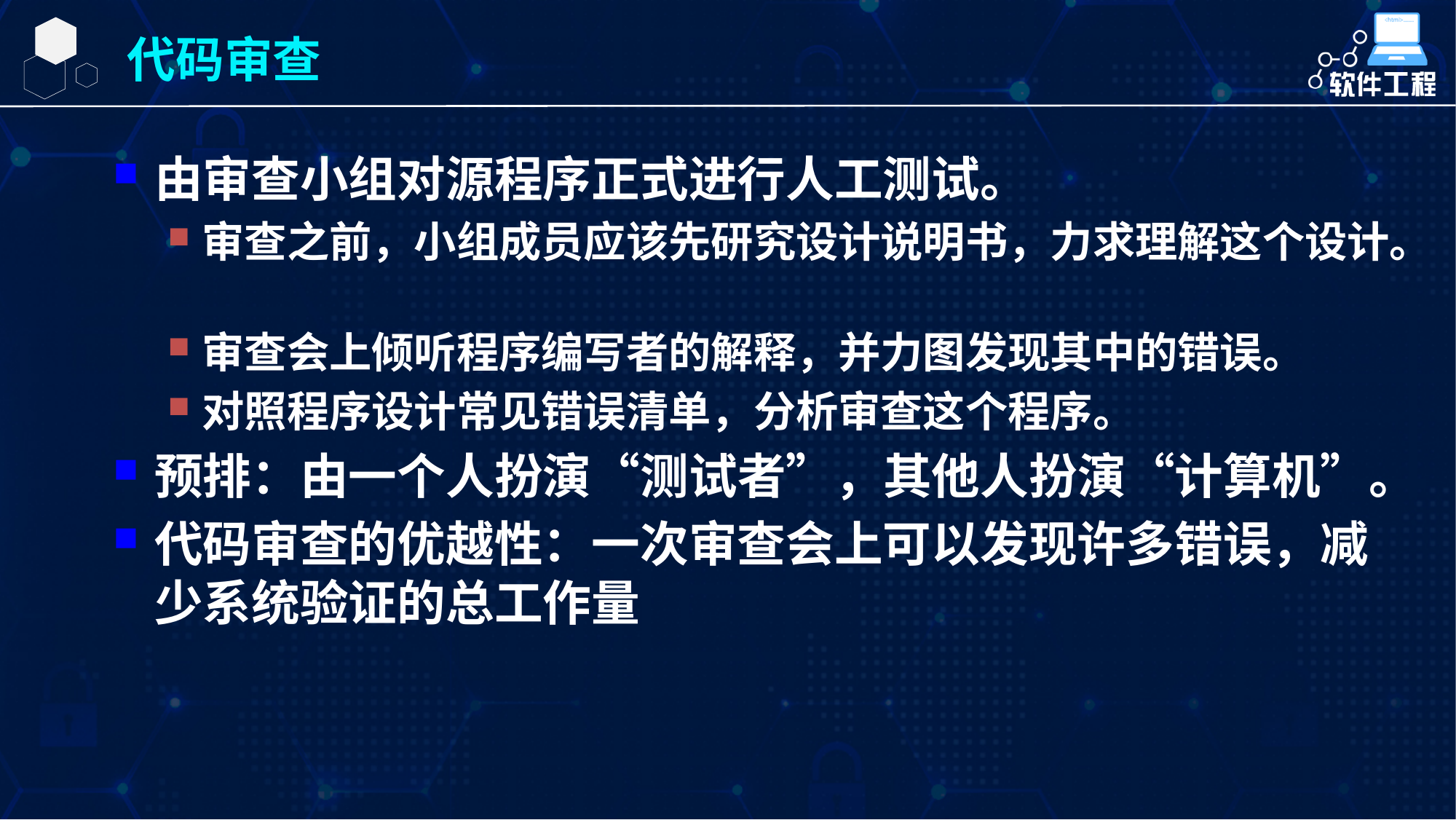

代码审查
由审查小组对源程序正式进行人工测试。
审查之前，小组成员应该先研究设计说明书，力求理解这个设计。
审查会上倾听程序编写者的解释，并力图发现其中的错误。
对照程序设计常见错误清单，分析审查这个程序。
预排：由一个人扮演“测试者”，其他人扮演“计算机”。
代码审查的优越性：一次审查会上可以发现许多错误，减少系统验证的总工作量